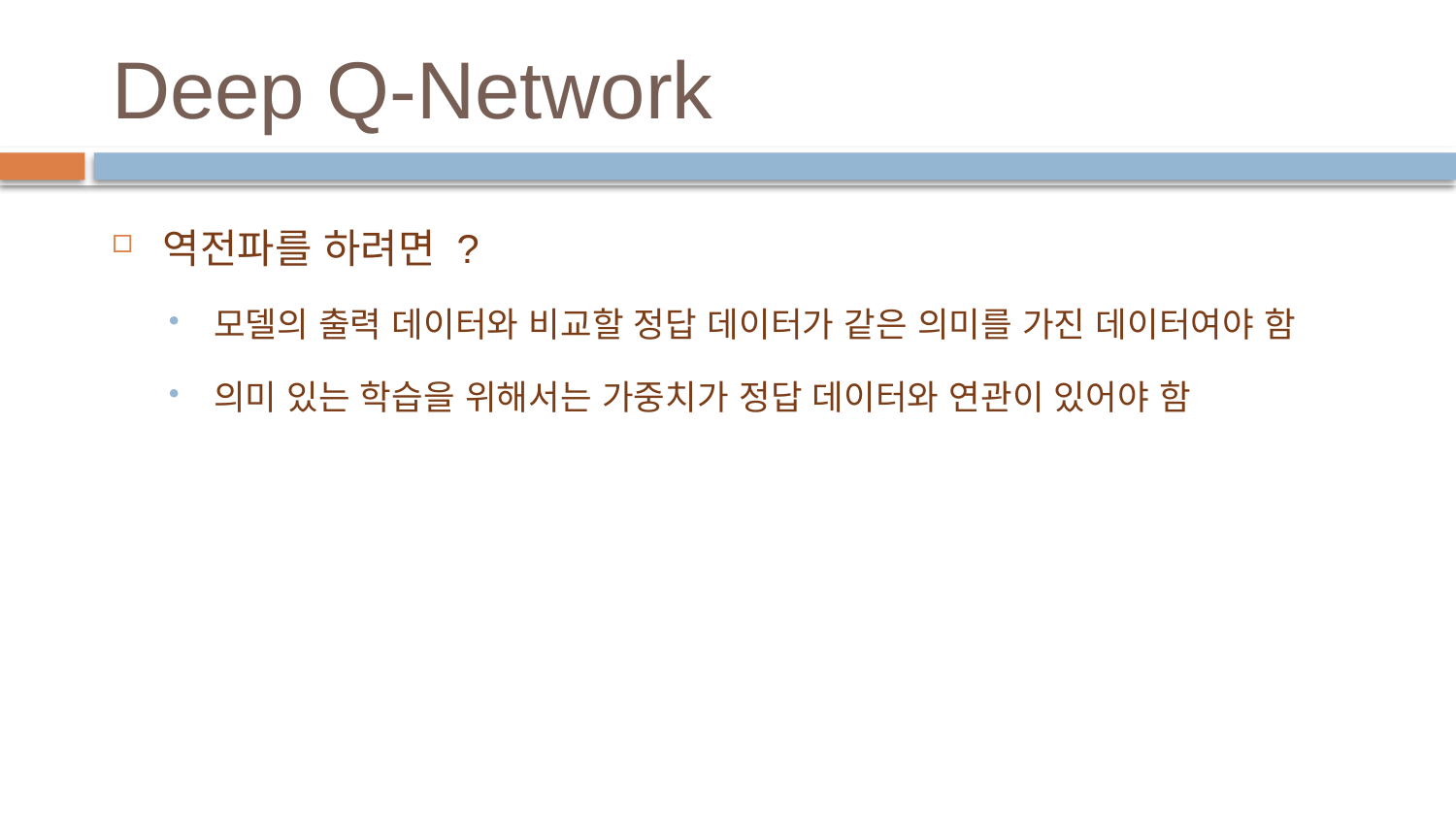

# Deep Q-Network
역전파를 하려면 ?
모델의 출력 데이터와 비교할 정답 데이터가 같은 의미를 가진 데이터여야 함
의미 있는 학습을 위해서는 가중치가 정답 데이터와 연관이 있어야 함